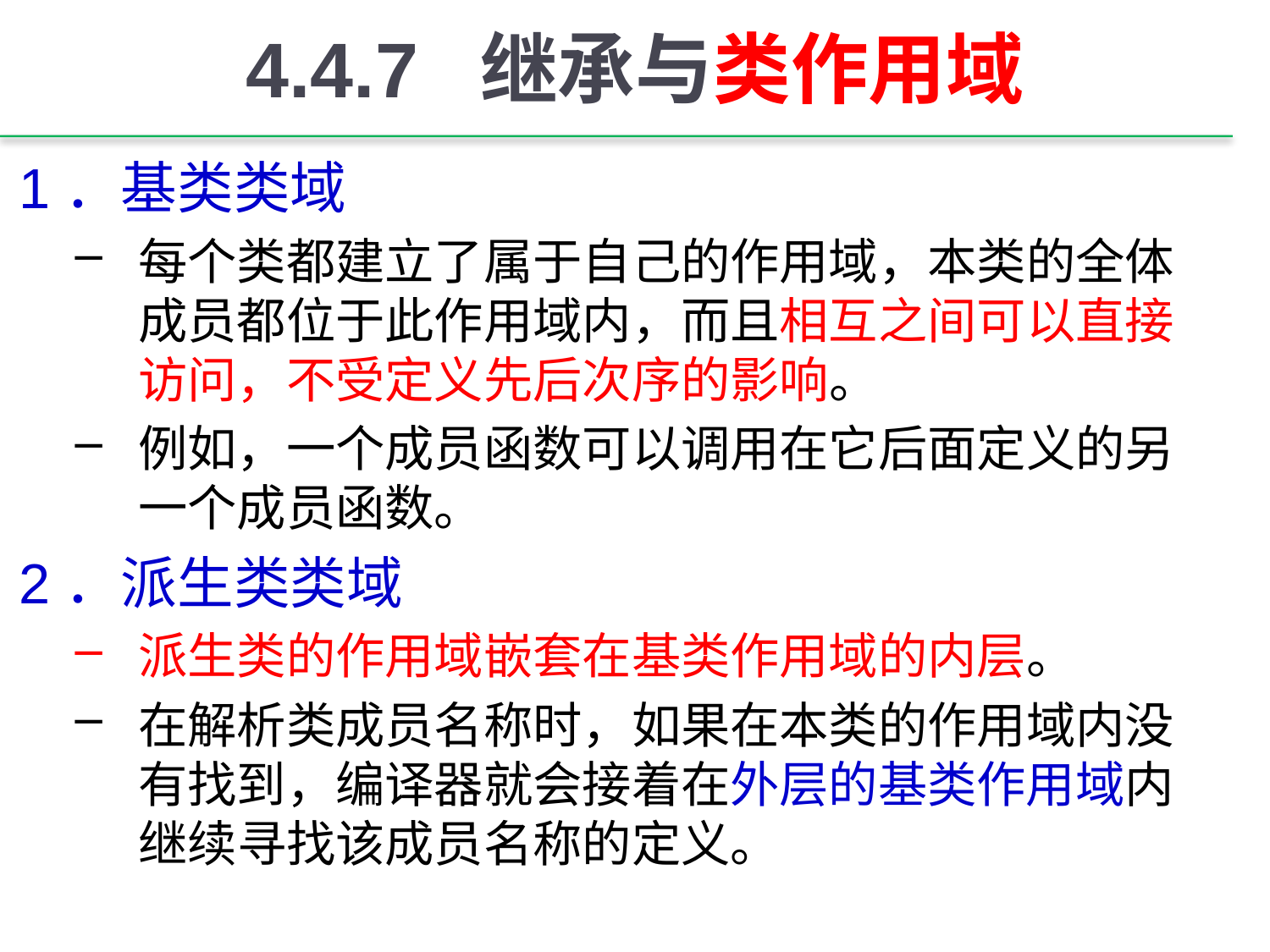

# 4.4.7  继承与类作用域
1．基类类域
每个类都建立了属于自己的作用域，本类的全体成员都位于此作用域内，而且相互之间可以直接访问，不受定义先后次序的影响。
例如，一个成员函数可以调用在它后面定义的另一个成员函数。
2．派生类类域
派生类的作用域嵌套在基类作用域的内层。
在解析类成员名称时，如果在本类的作用域内没有找到，编译器就会接着在外层的基类作用域内继续寻找该成员名称的定义。